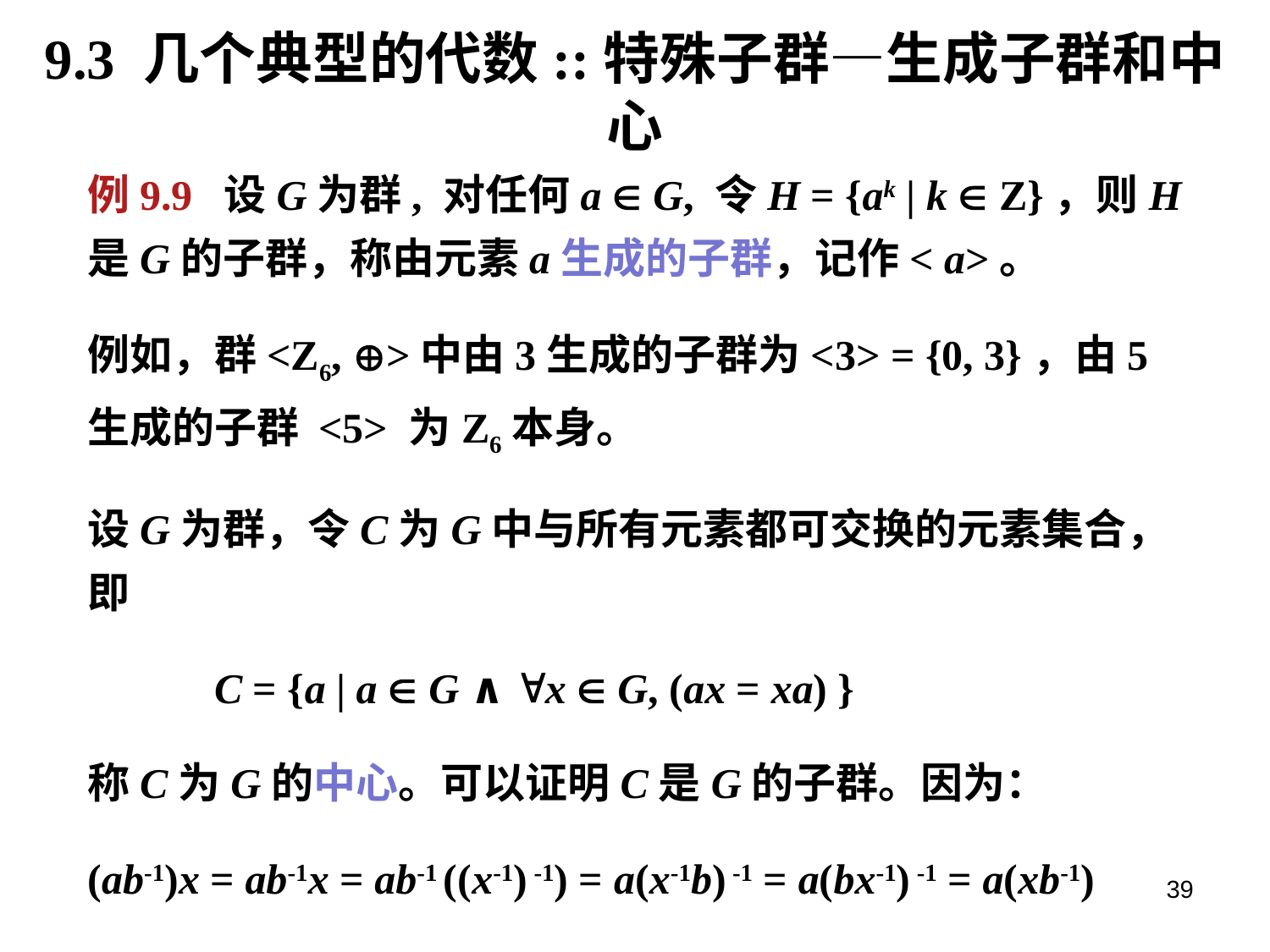

# 9.3 几个典型的代数::特殊子群—生成子群和中心
例9.9  设G为群, 对任何a ∈ G, 令H = {ak | k ∈ Z}，则H是G的子群，称由元素a生成的子群，记作< a>。
例如，群<Z6, ⊕>中由3生成的子群为<3> = {0, 3}，由5生成的子群 <5> 为Z6本身。
设G为群，令C为G中与所有元素都可交换的元素集合，即
	C = {a | a ∈ G ∧ ∀x ∈ G, (ax = xa) }
称C为G的中心。可以证明C是G的子群。因为：
(ab-1)x = ab-1x = ab-1 ((x-1) -1) = a(x-1b) -1 = a(bx-1) -1 = a(xb-1)
= (ax) b-1 = (xa) b-1 = x(ab-1)，即ab-1 ∈ C
39